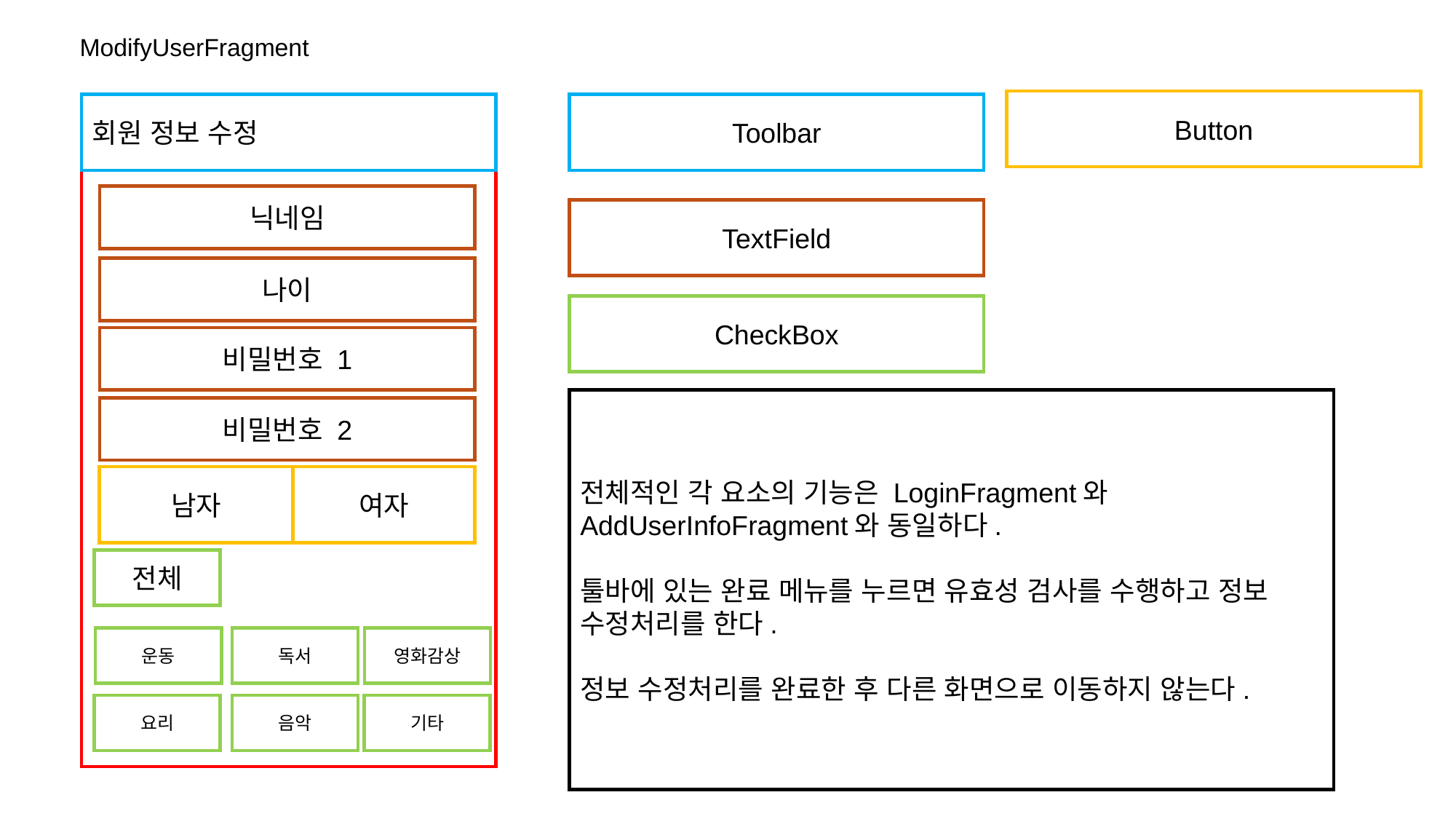

ModifyUserFragment
Button

회원 정보 수정
Toolbar
닉네임
TextField
나이
CheckBox
비밀번호 1
전체적인 각 요소의 기능은 LoginFragment와 AddUserInfoFragment와 동일하다.

툴바에 있는 완료 메뉴를 누르면 유효성 검사를 수행하고 정보 수정처리를 한다.

정보 수정처리를 완료한 후 다른 화면으로 이동하지 않는다.
비밀번호 2
남자
여자
전체
운동
독서
영화감상
요리
음악
기타